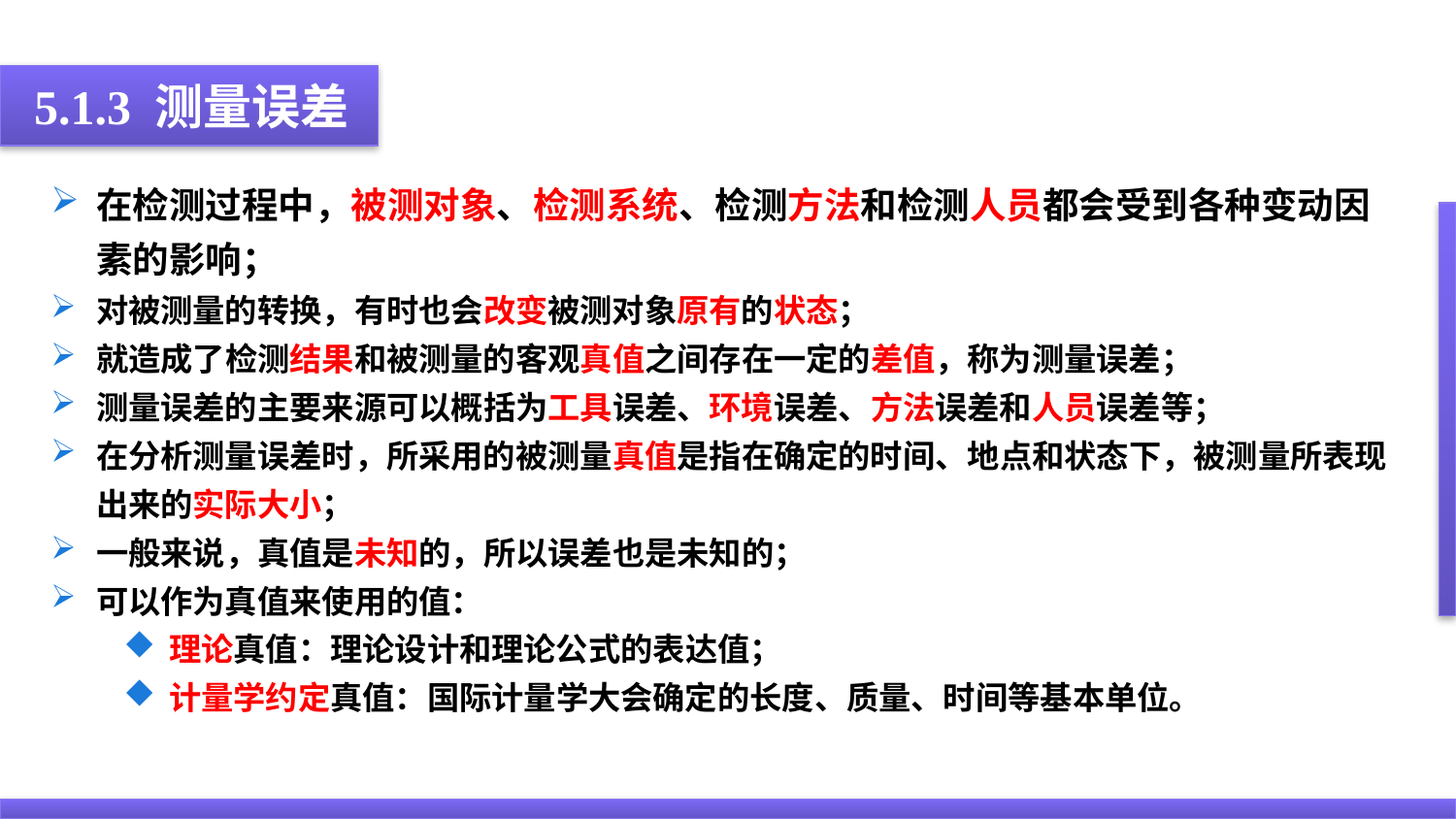

5.1.3 测量误差
在检测过程中，被测对象、检测系统、检测方法和检测人员都会受到各种变动因素的影响；
对被测量的转换，有时也会改变被测对象原有的状态；
就造成了检测结果和被测量的客观真值之间存在一定的差值，称为测量误差；
测量误差的主要来源可以概括为工具误差、环境误差、方法误差和人员误差等；
在分析测量误差时，所采用的被测量真值是指在确定的时间、地点和状态下，被测量所表现出来的实际大小；
一般来说，真值是未知的，所以误差也是未知的；
可以作为真值来使用的值：
理论真值：理论设计和理论公式的表达值；
计量学约定真值：国际计量学大会确定的长度、质量、时间等基本单位。